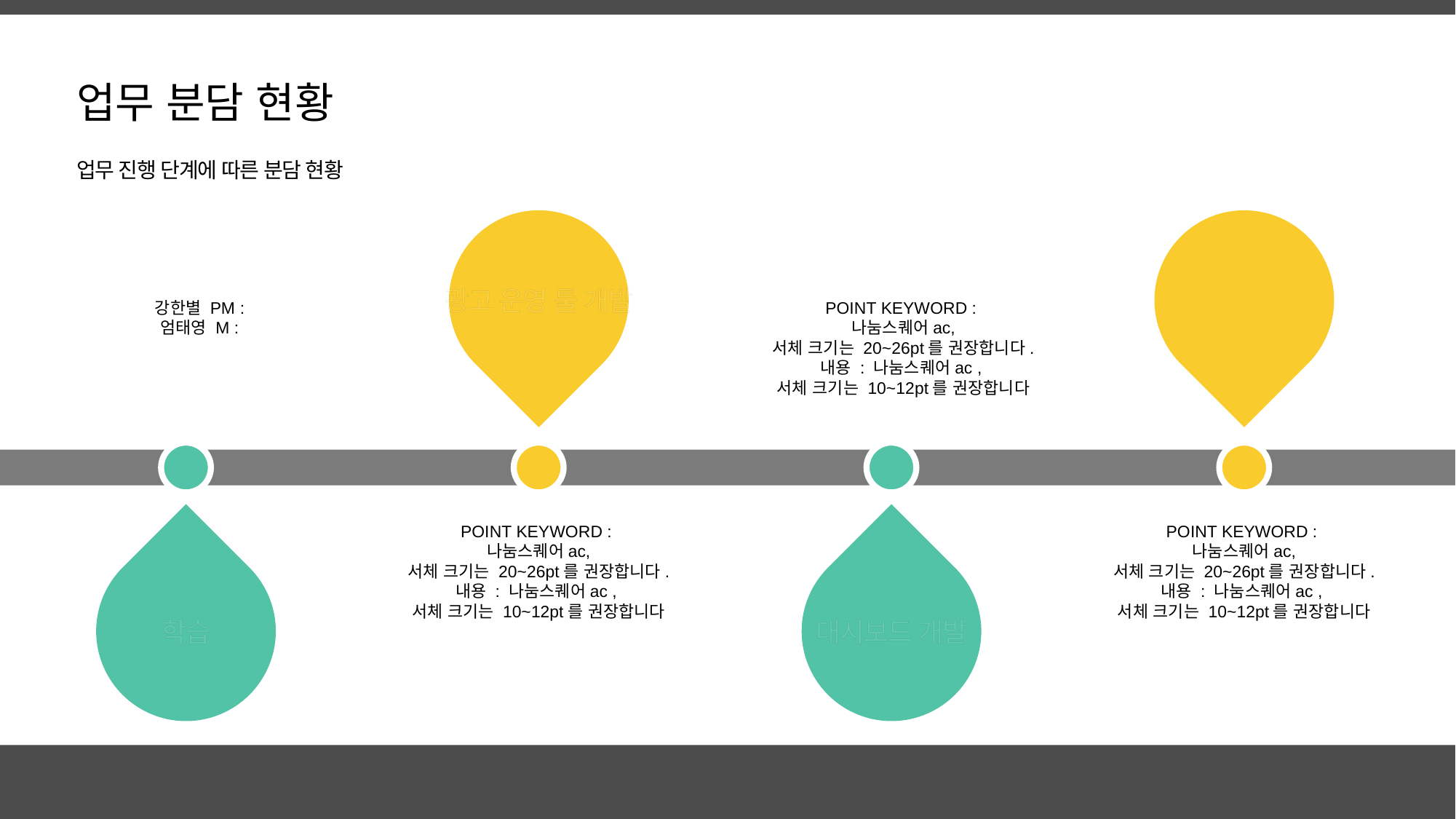

# 업무 분담 현황
업무 진행 단계에 따른 분담 현황

광고 컨설팅
소비자 설문조사
툴 개발
광고 운영 툴 개발
강한별 PM :
엄태영 M :
POINT KEYWORD :
나눔스퀘어ac,
서체 크기는 20~26pt를 권장합니다.
내용 : 나눔스퀘어ac ,
서체 크기는 10~12pt를 권장합니다

POINT KEYWORD :
나눔스퀘어ac,
서체 크기는 20~26pt를 권장합니다.
내용 : 나눔스퀘어ac ,
서체 크기는 10~12pt를 권장합니다
POINT KEYWORD :
나눔스퀘어ac,
서체 크기는 20~26pt를 권장합니다.
내용 : 나눔스퀘어ac ,
서체 크기는 10~12pt를 권장합니다

학습
대시보드 개발